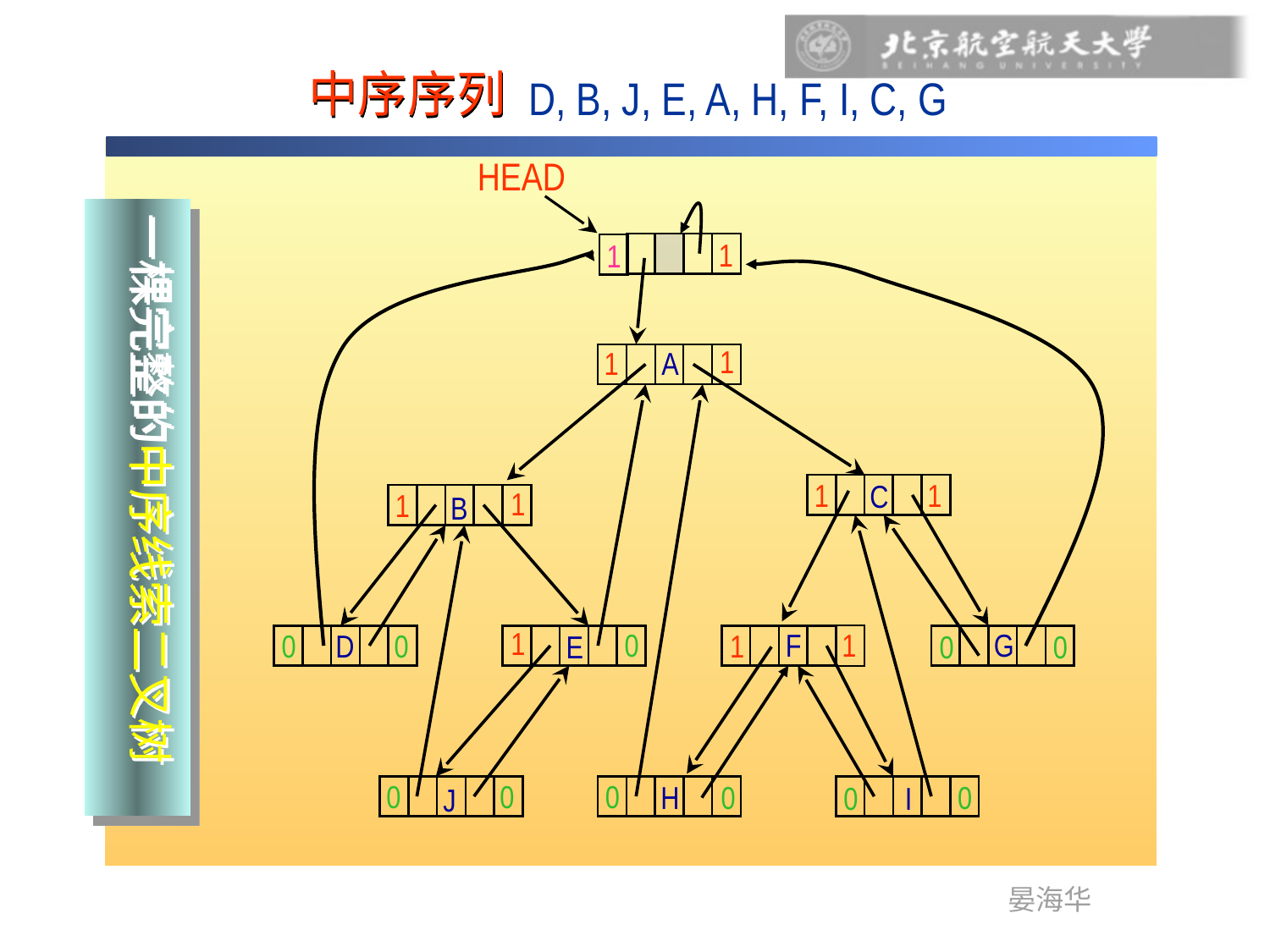

中序序列
   D, B, J, E, A, H, F, I, C, G
HEAD

1
1

1
1
A

1
1
C

1
1
B

1
1
G
0
F
1
0
D
0
E
0
0

0
0
0
H
0
0
0
I
J

一棵完整的中序线索二叉树